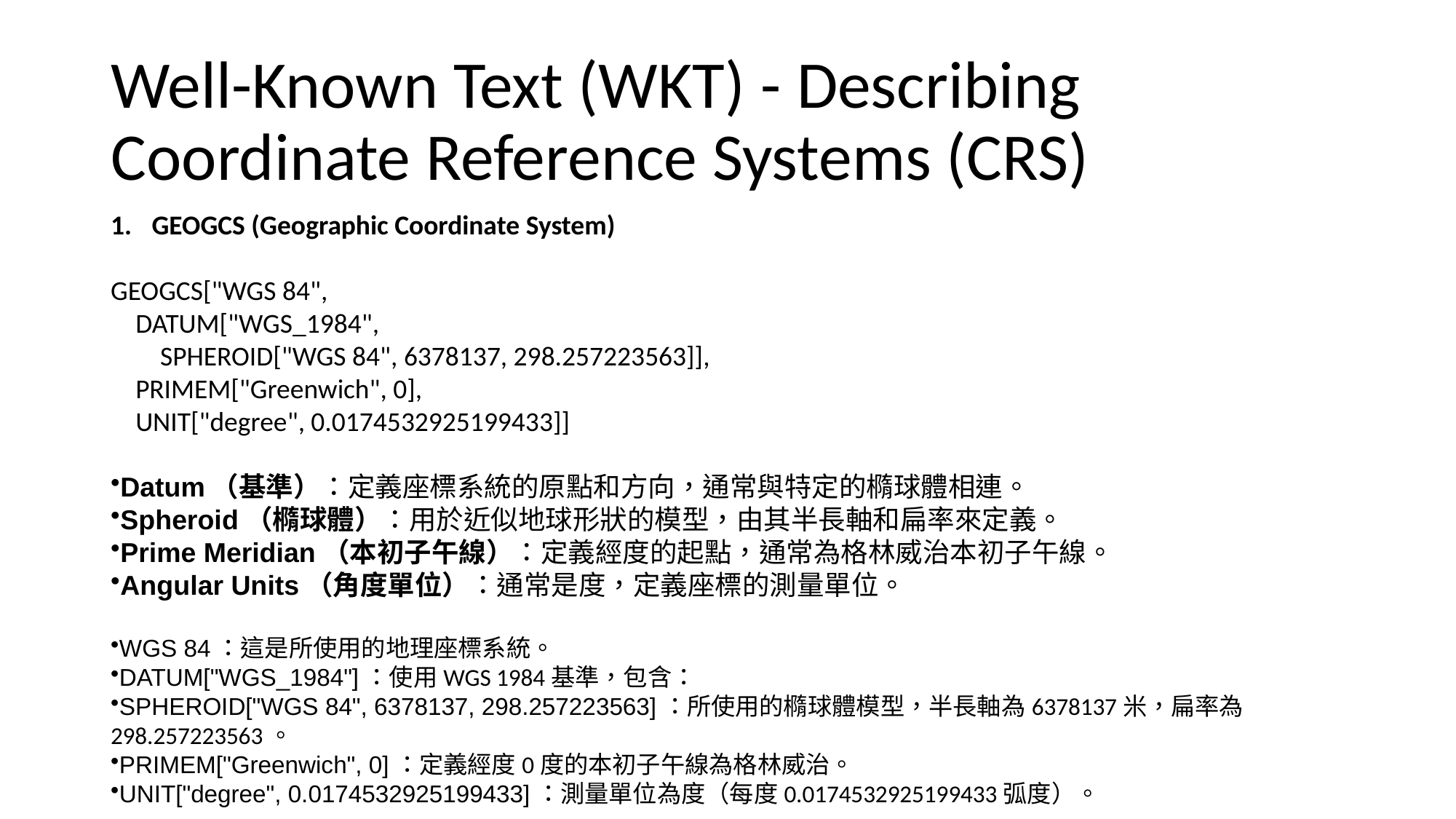

# Well-Known Text (WKT) - Describing Coordinate Reference Systems (CRS)
GEOGCS (Geographic Coordinate System)

GEOGCS["WGS 84",
    DATUM["WGS_1984",
        SPHEROID["WGS 84", 6378137, 298.257223563]],
    PRIMEM["Greenwich", 0],
    UNIT["degree", 0.0174532925199433]]

Datum（基準）：定義座標系統的原點和方向，通常與特定的橢球體相連。
Spheroid（橢球體）：用於近似地球形狀的模型，由其半長軸和扁率來定義。
Prime Meridian（本初子午線）：定義經度的起點，通常為格林威治本初子午線。
Angular Units（角度單位）：通常是度，定義座標的測量單位。

WGS 84：這是所使用的地理座標系統。
DATUM["WGS_1984"]：使用WGS 1984基準，包含：
SPHEROID["WGS 84", 6378137, 298.257223563]：所使用的橢球體模型，半長軸為6378137米，扁率為298.257223563。
PRIMEM["Greenwich", 0]：定義經度0度的本初子午線為格林威治。
UNIT["degree", 0.0174532925199433]：測量單位為度（每度0.0174532925199433弧度）。